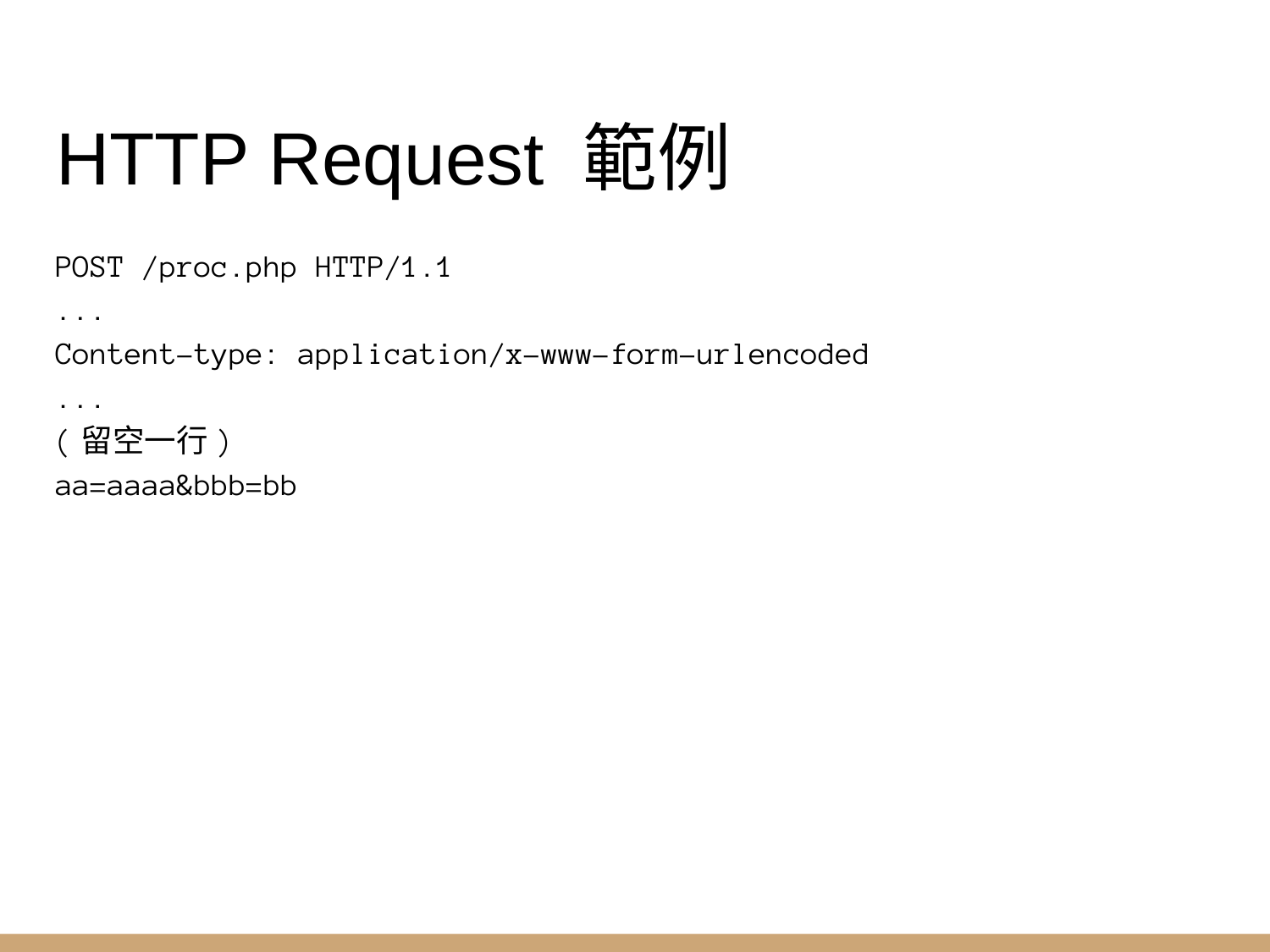

# HTTP Request 範例
POST /proc.php HTTP/1.1
...
Content-type: application/x-www-form-urlencoded
...
(留空一行)
aa=aaaa&bbb=bb